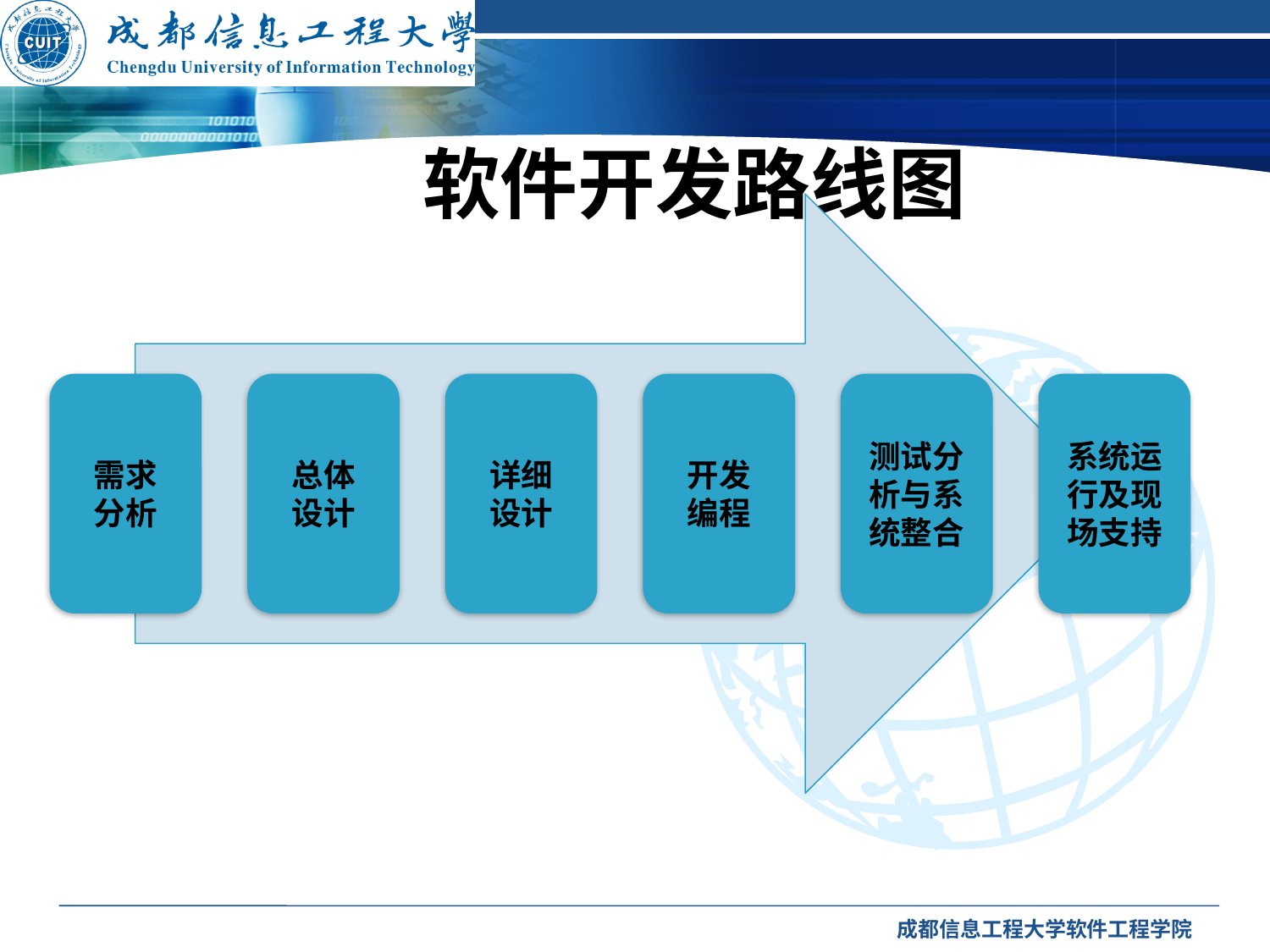

软件开发路线图
需求
分析
总体
设计
详细
设计
开发
编程
测试分析与系统整合
系统运行及现场支持